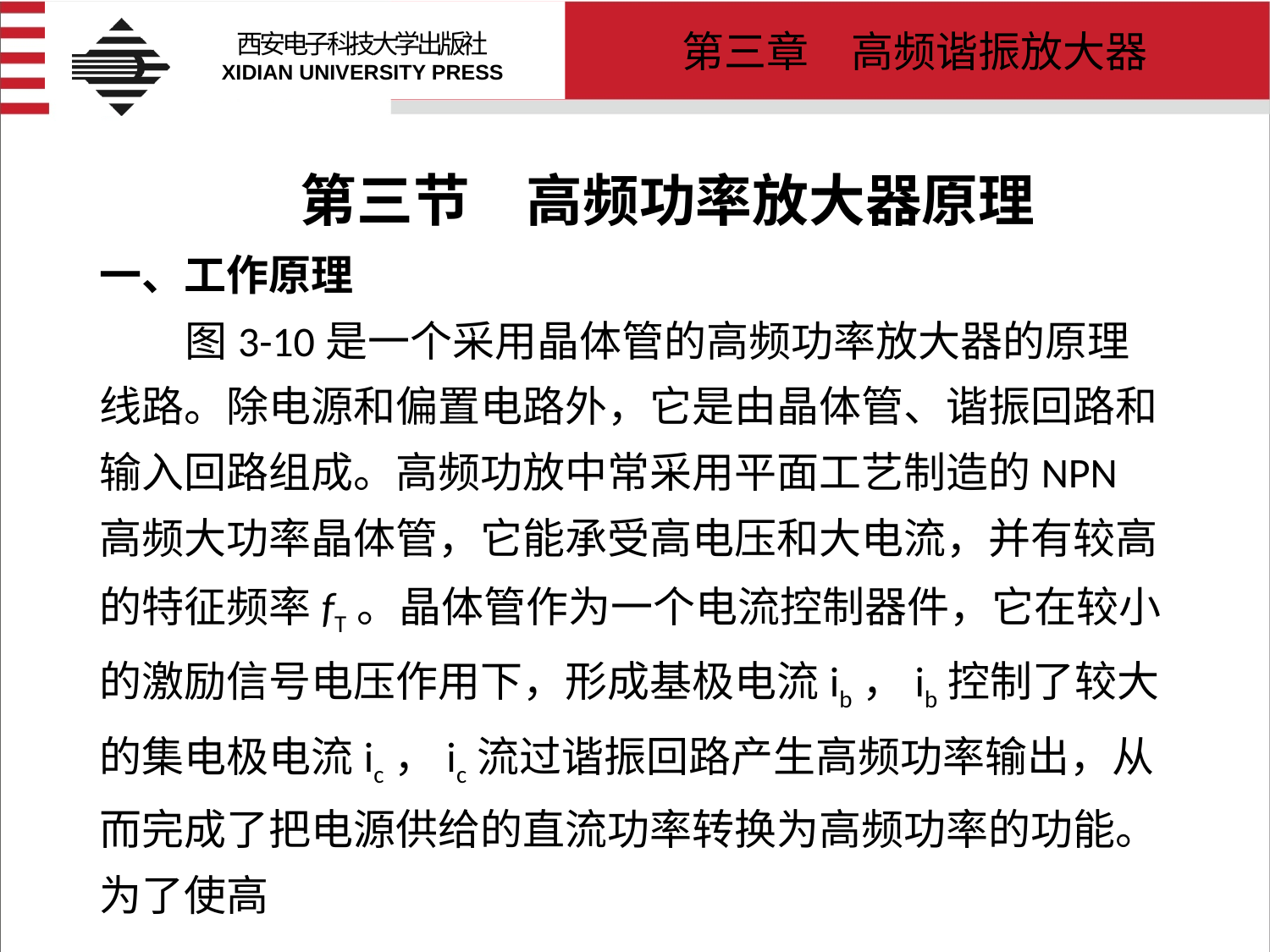

# 第三节　高频功率放大器原理 一、工作原理 图3-10是一个采用晶体管的高频功率放大器的原理线路。除电源和偏置电路外，它是由晶体管、谐振回路和输入回路组成。高频功放中常采用平面工艺制造的NPN 高频大功率晶体管，它能承受高电压和大电流，并有较高的特征频率fT。晶体管作为一个电流控制器件，它在较小的激励信号电压作用下，形成基极电流ib，ib控制了较大的集电极电流ic，ic流过谐振回路产生高频功率输出，从而完成了把电源供给的直流功率转换为高频功率的功能。为了使高